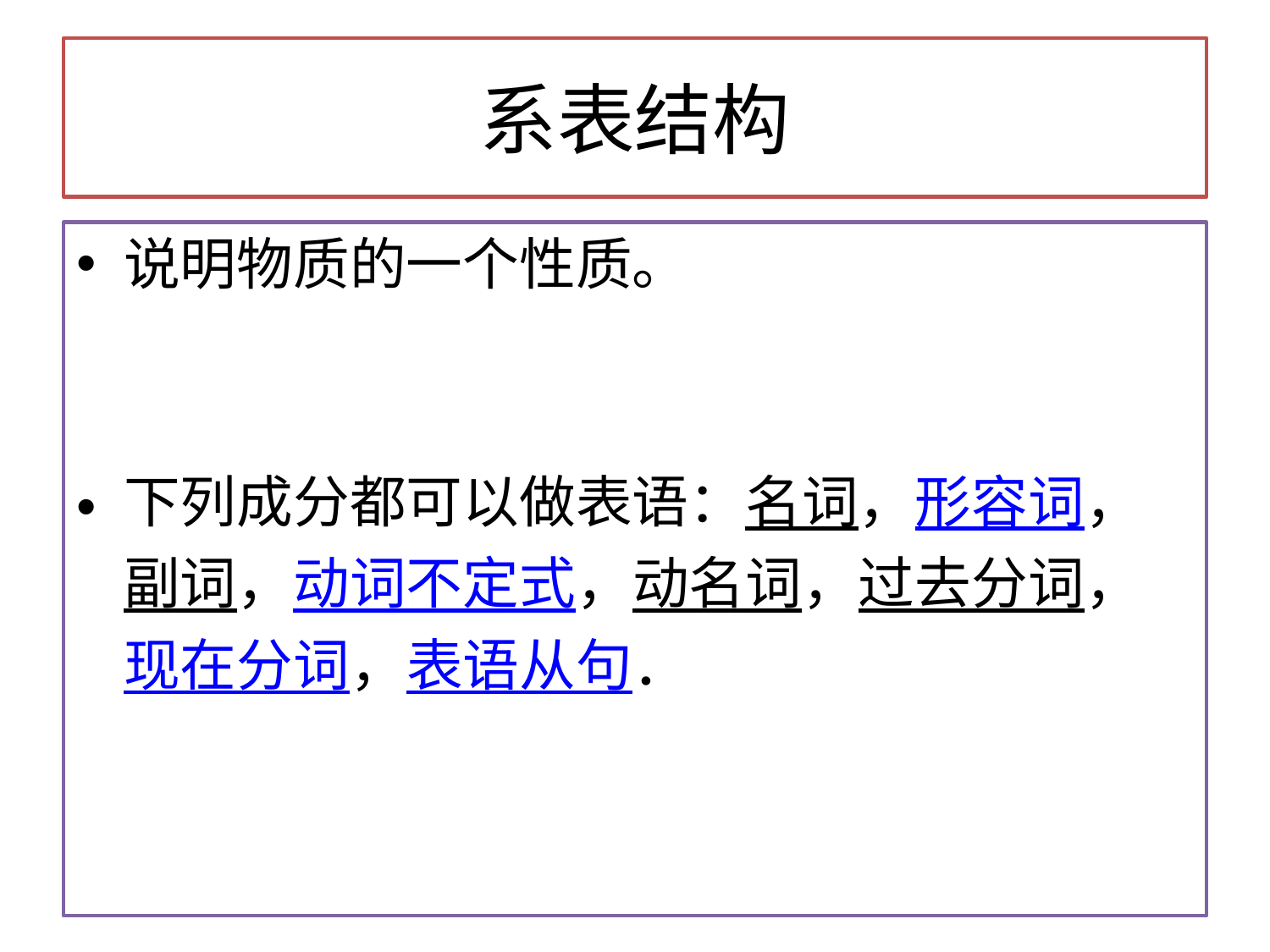

# 系表结构
说明物质的一个性质。

下列成分都可以做表语：名词，形容词，副词，动词不定式，动名词，过去分词，现在分词，表语从句．